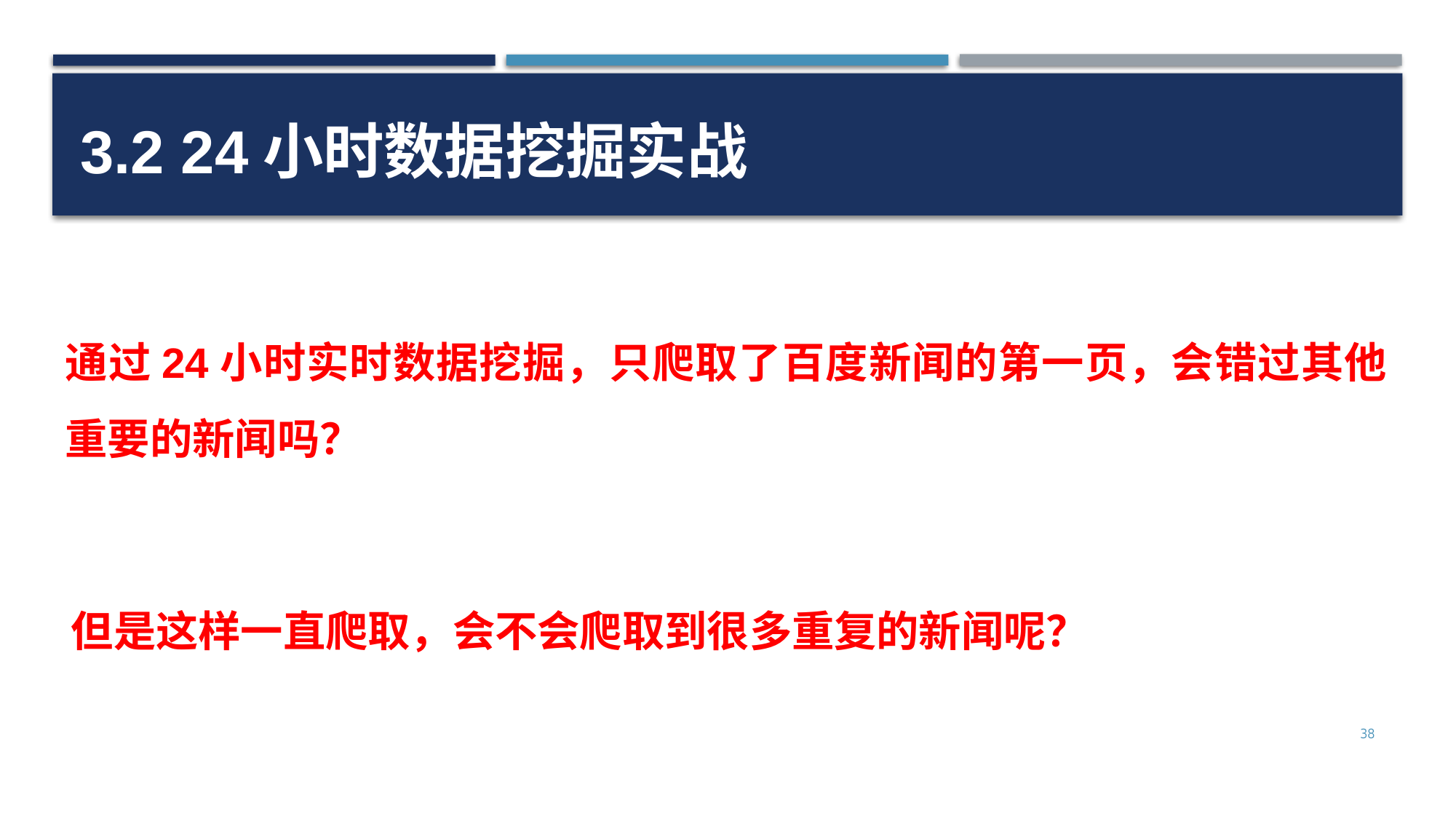

3.2 24小时数据挖掘实战
通过24小时实时数据挖掘，只爬取了百度新闻的第一页，会错过其他重要的新闻吗？
但是这样一直爬取，会不会爬取到很多重复的新闻呢？
38